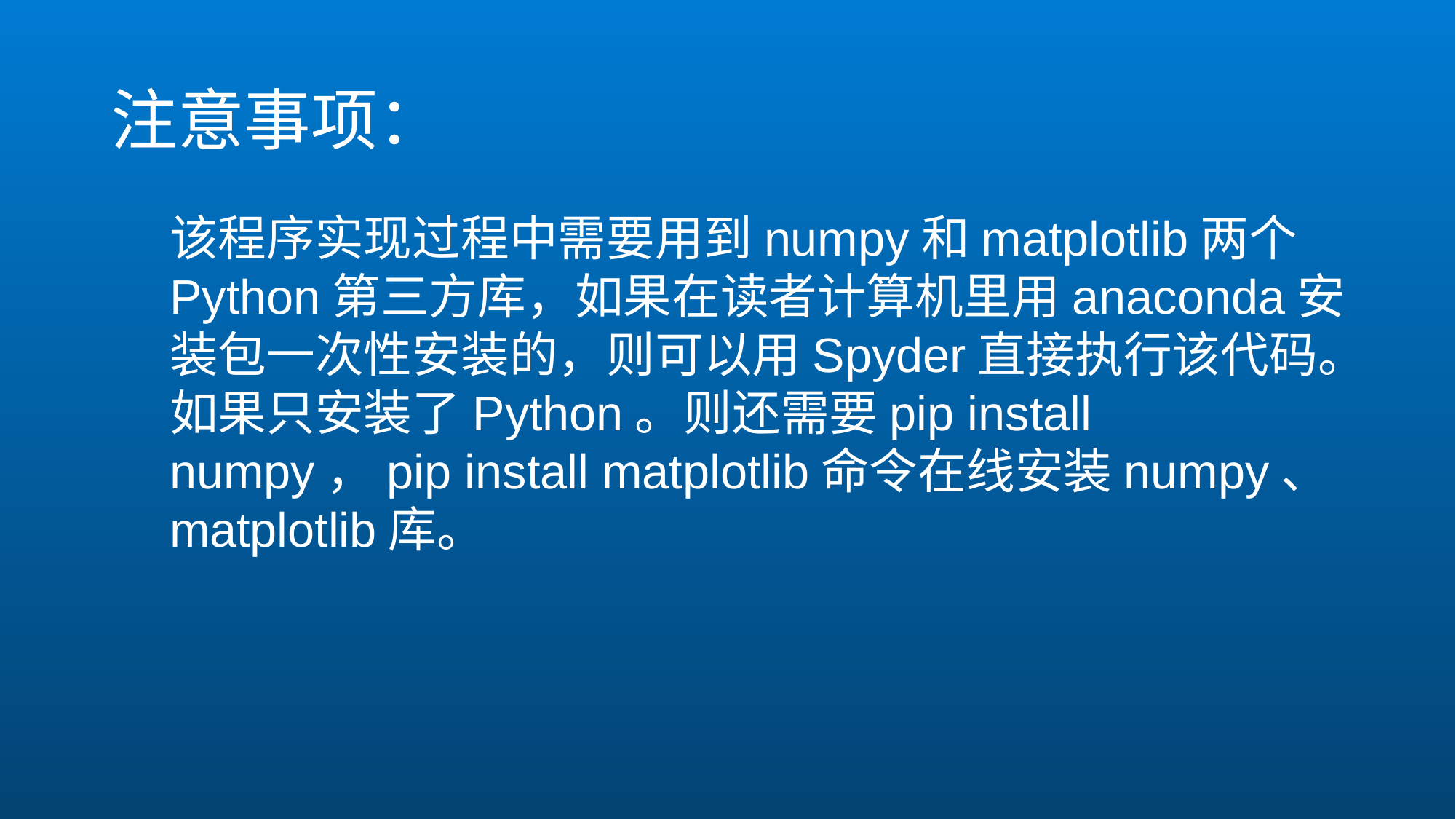

注意事项：
该程序实现过程中需要用到numpy和matplotlib两个Python第三方库，如果在读者计算机里用anaconda安装包一次性安装的，则可以用Spyder直接执行该代码。如果只安装了Python。则还需要pip install numpy，pip install matplotlib命令在线安装numpy、matplotlib库。